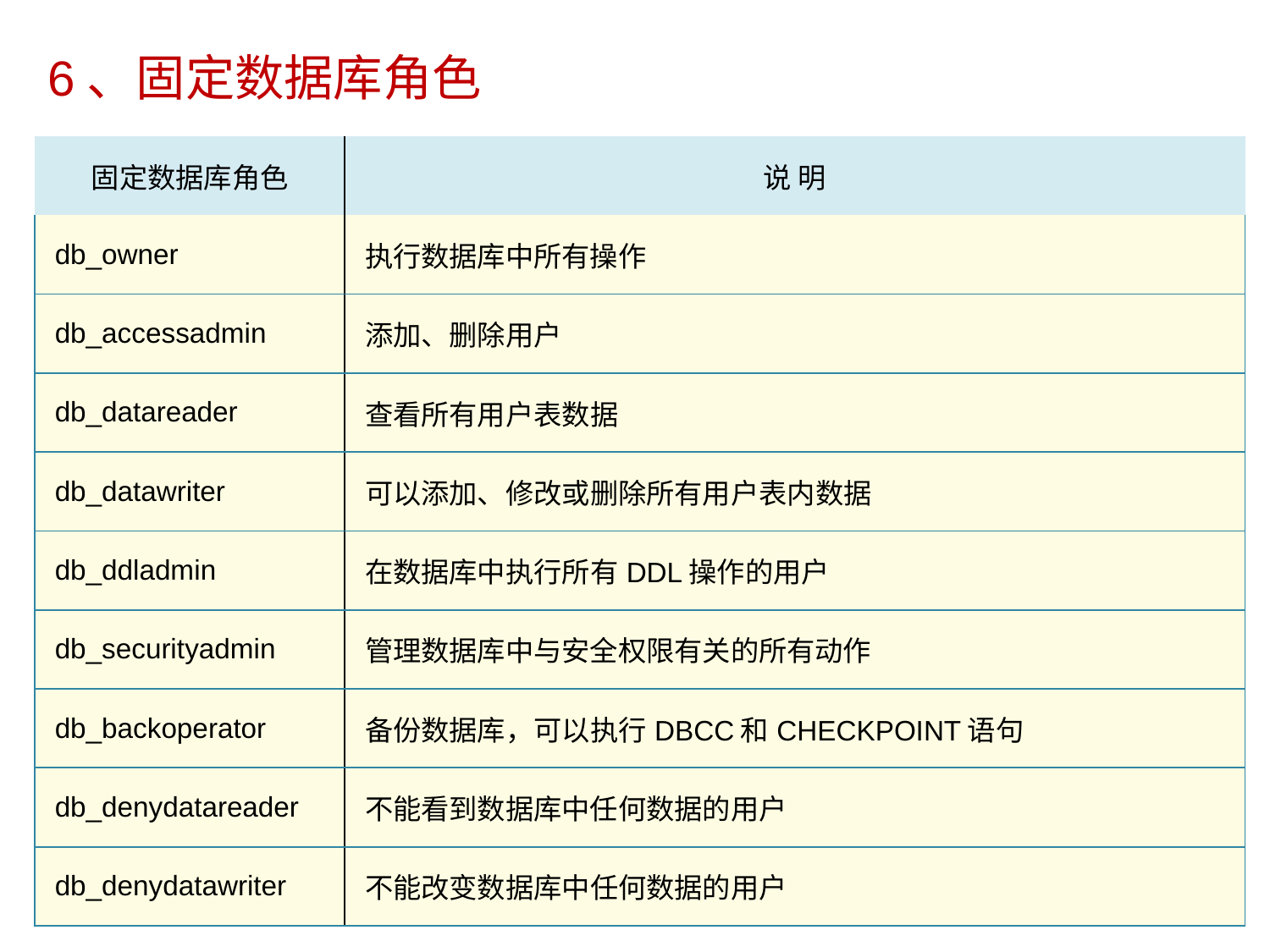

# 6、固定数据库角色
| 固定数据库角色 | 说 明 |
| --- | --- |
| db\_owner | 执行数据库中所有操作 |
| db\_accessadmin | 添加、删除用户 |
| db\_datareader | 查看所有用户表数据 |
| db\_datawriter | 可以添加、修改或删除所有用户表内数据 |
| db\_ddladmin | 在数据库中执行所有DDL操作的用户 |
| db\_securityadmin | 管理数据库中与安全权限有关的所有动作 |
| db\_backoperator | 备份数据库，可以执行DBCC和CHECKPOINT语句 |
| db\_denydatareader | 不能看到数据库中任何数据的用户 |
| db\_denydatawriter | 不能改变数据库中任何数据的用户 |